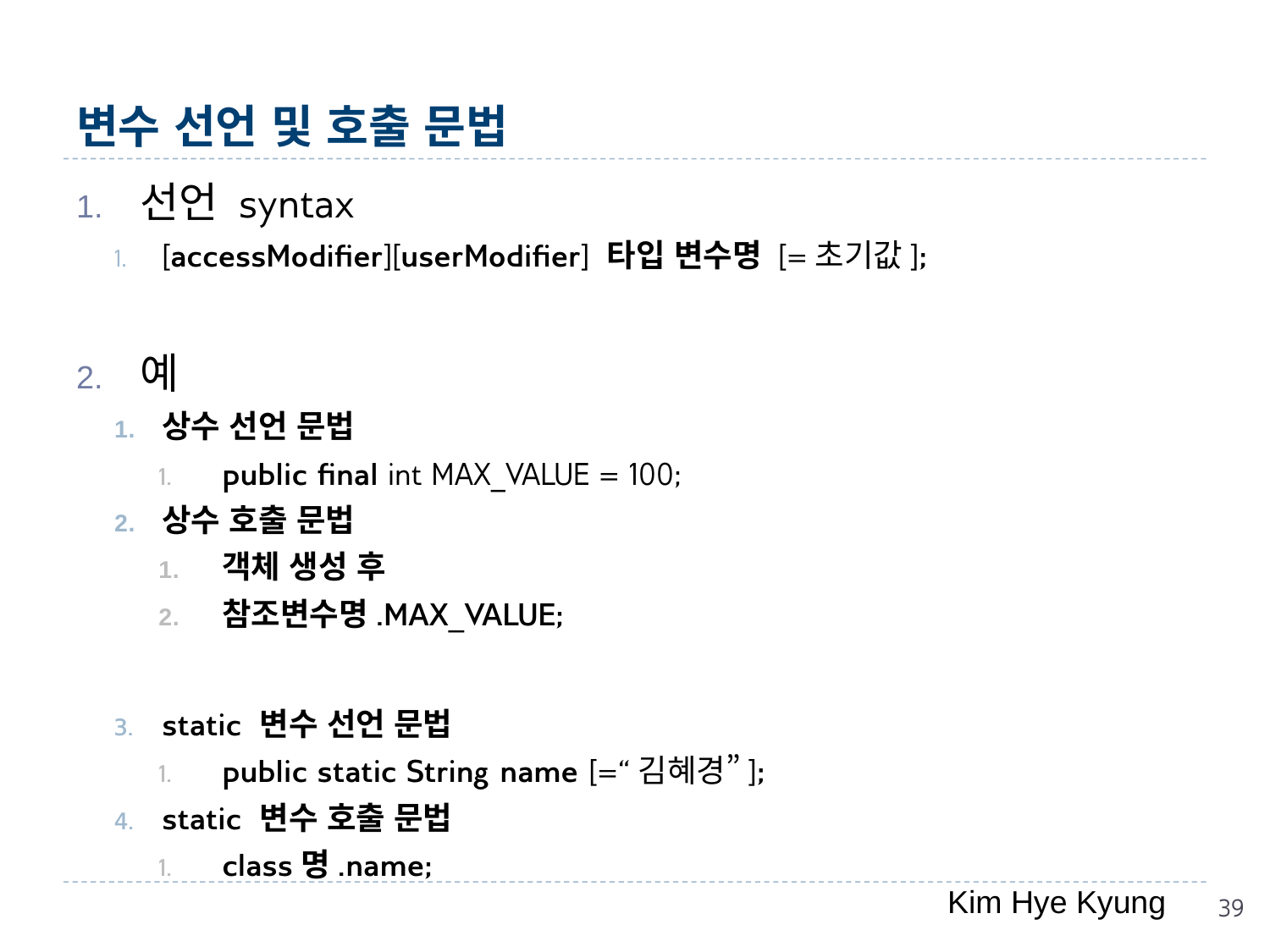

# 변수 선언 및 호출 문법
선언 syntax
[accessModifier][userModifier] 타입 변수명 [=초기값];

예
상수 선언 문법
public final int MAX_VALUE = 100;
상수 호출 문법
객체 생성 후
참조변수명.MAX_VALUE;

static 변수 선언 문법
public static String name [=“김혜경”];
static 변수 호출 문법
class명.name;

39